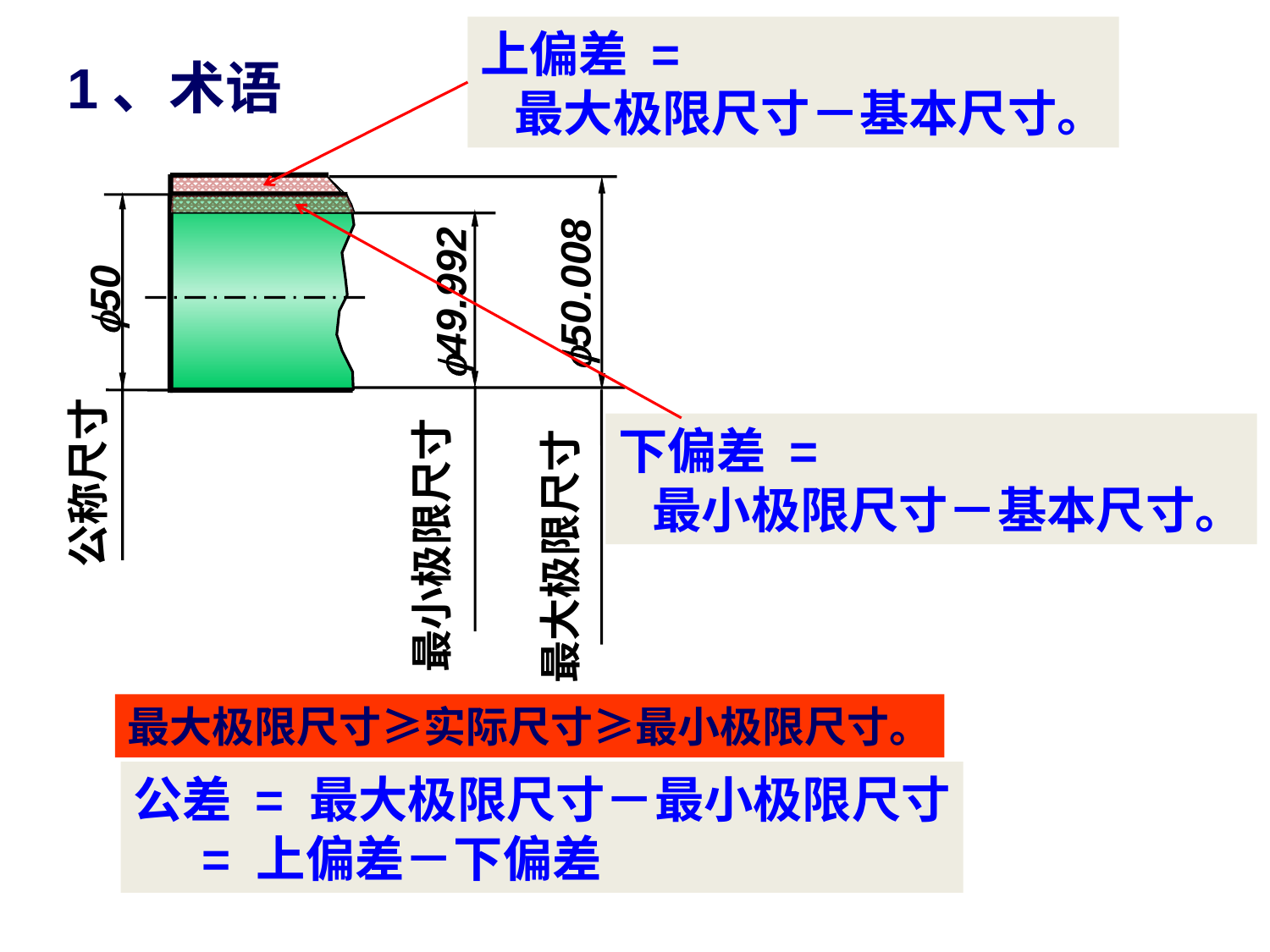

上偏差 =
  最大极限尺寸－基本尺寸。
1、术语

  φ50.008

φ50

  φ49.992

公称尺寸

最大极限尺寸

最小极限尺寸
下偏差 =
  最小极限尺寸－基本尺寸。
最大极限尺寸≥实际尺寸≥最小极限尺寸。
公差 = 最大极限尺寸－最小极限尺寸
     = 上偏差－下偏差